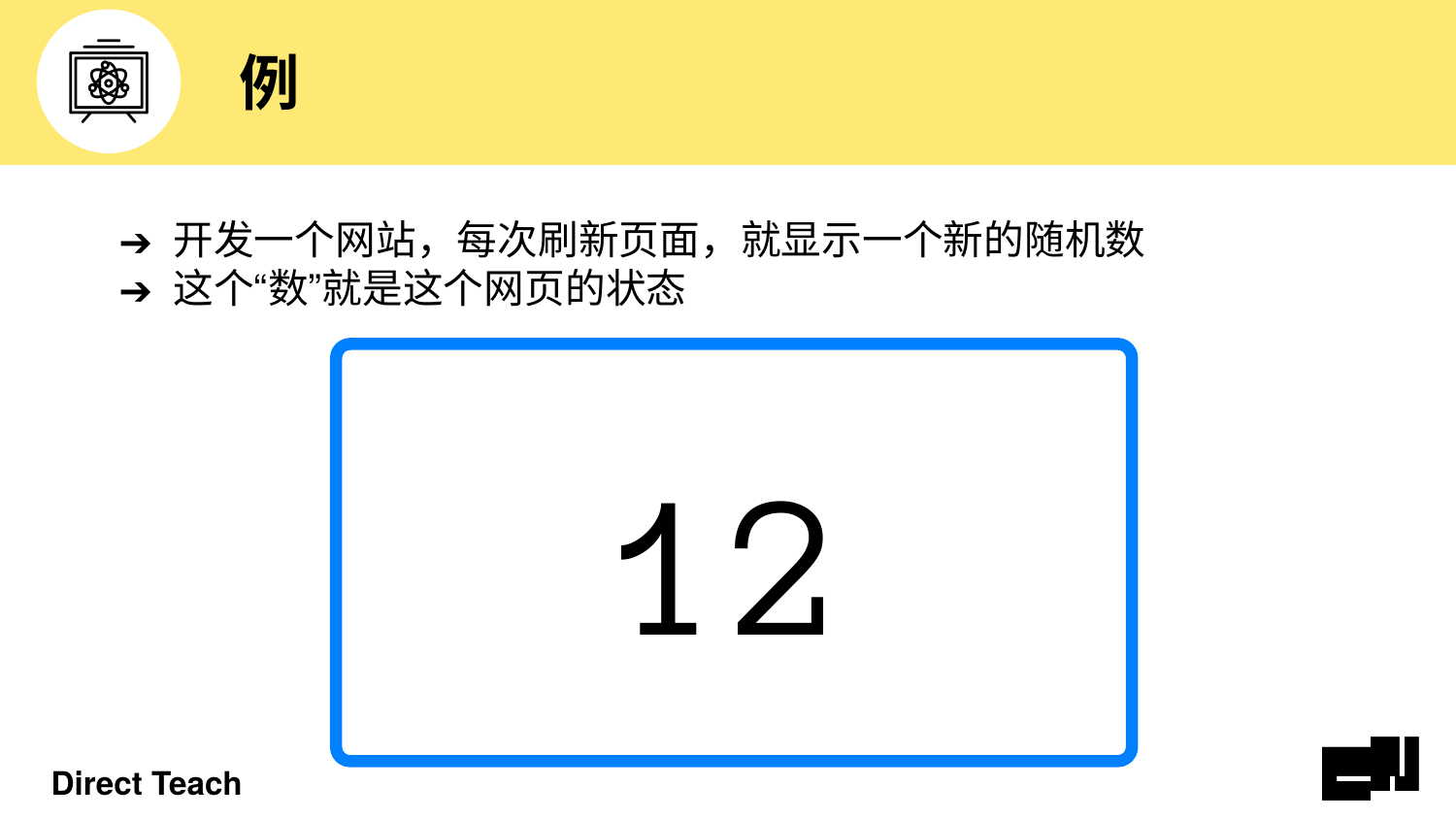

# 例
开发一个网站，每次刷新页面，就显示一个新的随机数
这个“数”就是这个网页的状态
12